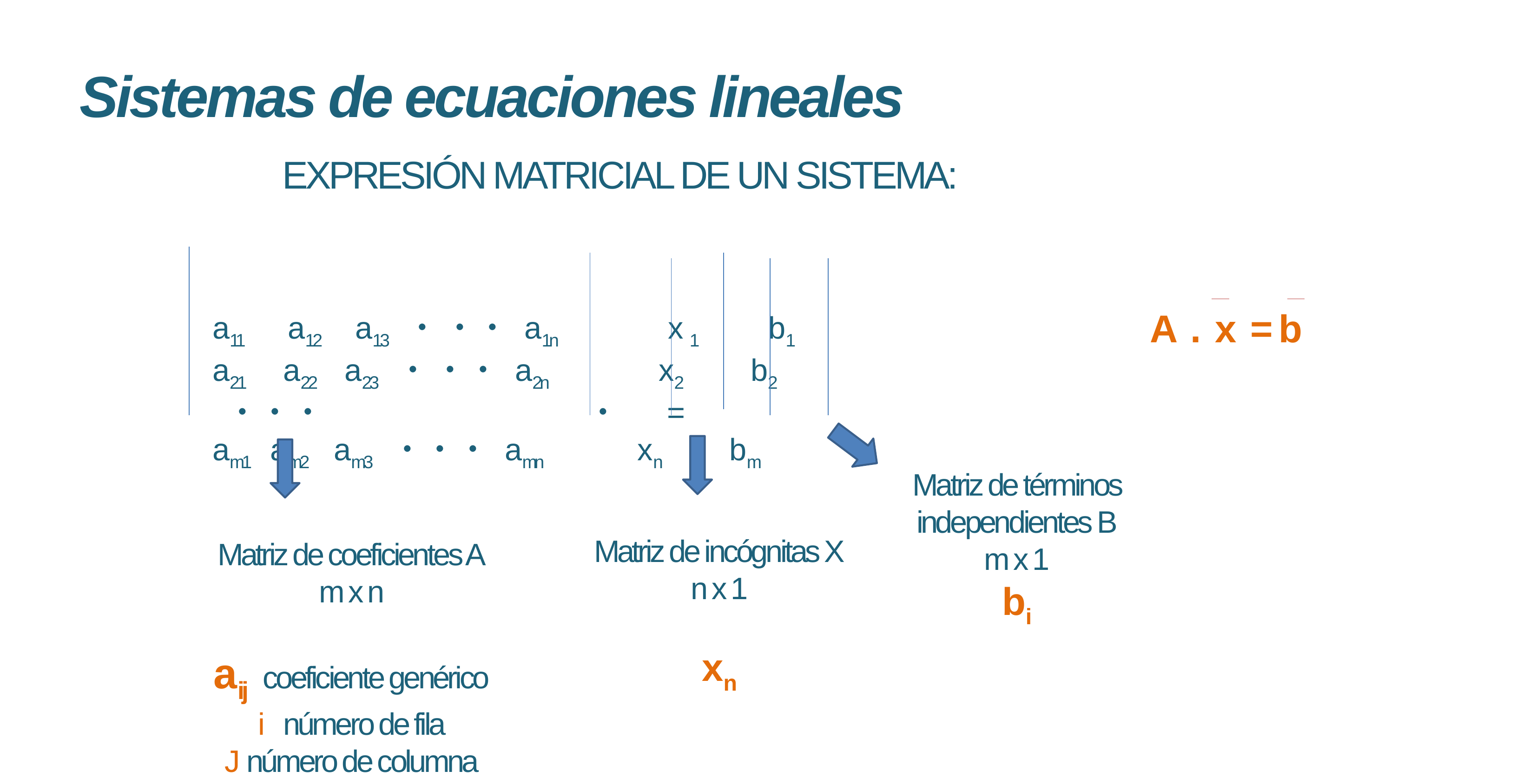

Sistemas de ecuaciones lineales

			EXPRESIÓN MATRICIAL DE UN SISTEMA:

		a11       a12      a13    ・  ・ ・  a1n                  x 1            b1
		a21      a22     a23  ・  ・ ・  a2n                  x2           b2
		 ・ ・ ・				      ・ 	      =
		am1      am2    am3  ・ ・ ・  amn                xn           bm

A  .  x  = b

Matriz de términos independientes B
m x 1
bi

Matriz de incógnitas X
n x 1

xn

Matriz de coeficientes A
m x n

aij   coeficiente genérico
i   número de fila
J número de columna